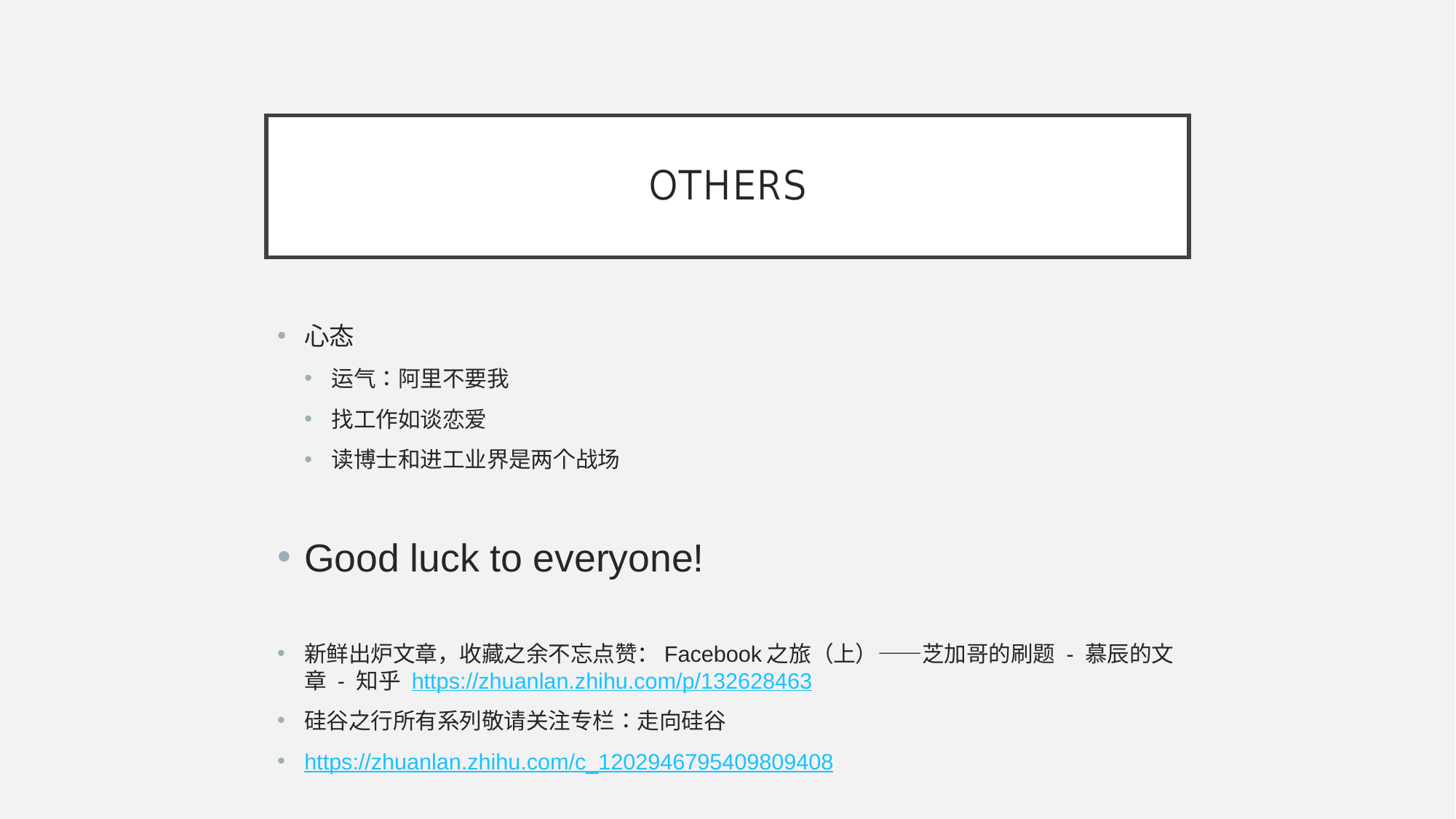

# Others
心态
运气：阿里不要我
找工作如谈恋爱
读博士和进工业界是两个战场

Good luck to everyone!

新鲜出炉文章，收藏之余不忘点赞：Facebook之旅（上）——芝加哥的刷题 - 慕辰的文章 - 知乎 https://zhuanlan.zhihu.com/p/132628463
硅谷之行所有系列敬请关注专栏：走向硅谷
https://zhuanlan.zhihu.com/c_1202946795409809408